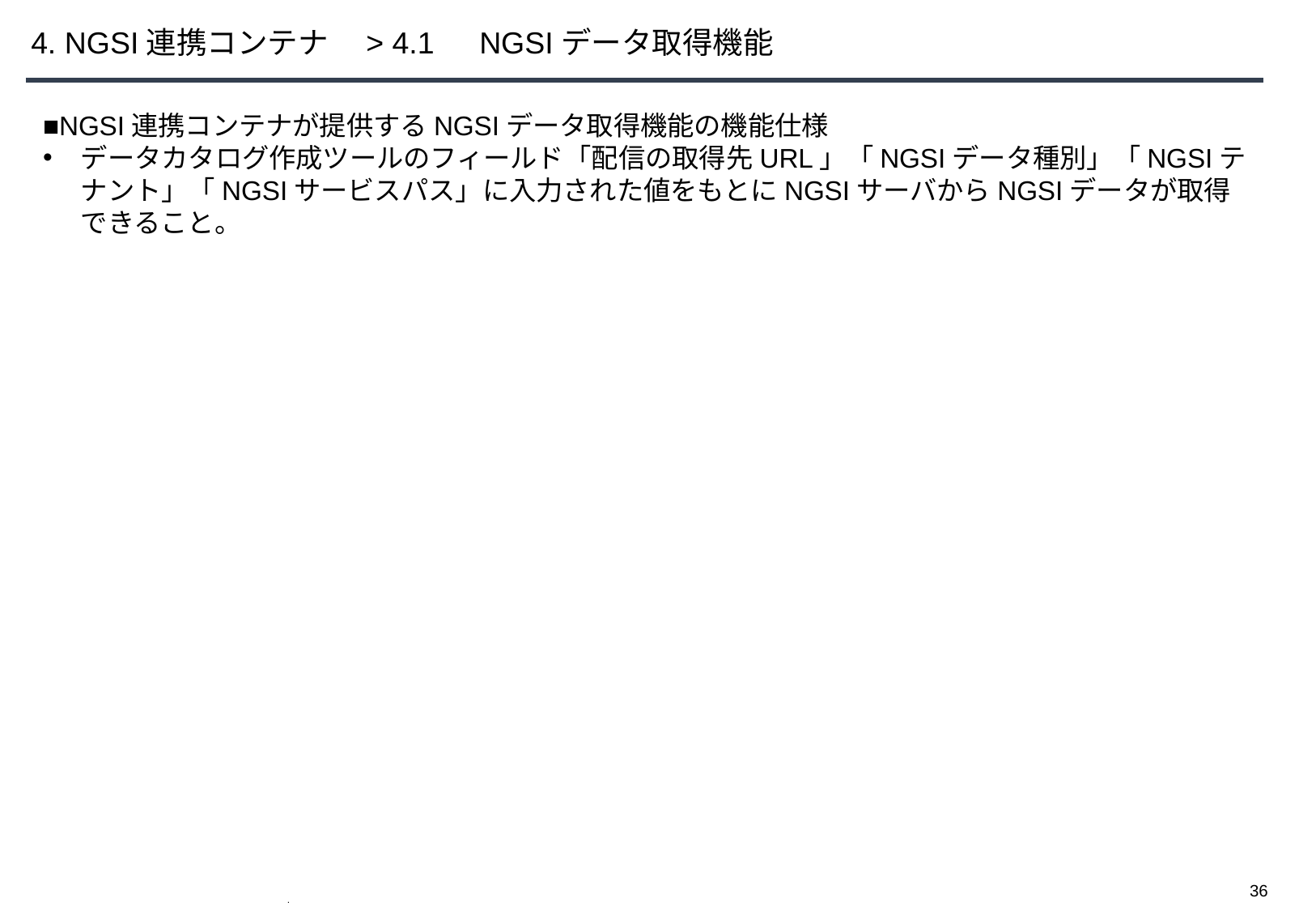

# 4. NGSI連携コンテナ　> 4.1　NGSIデータ取得機能
■NGSI連携コンテナが提供するNGSIデータ取得機能の機能仕様
データカタログ作成ツールのフィールド「配信の取得先URL」「NGSIデータ種別」「NGSIテナント」「NGSIサービスパス」に入力された値をもとにNGSIサーバからNGSIデータが取得できること。